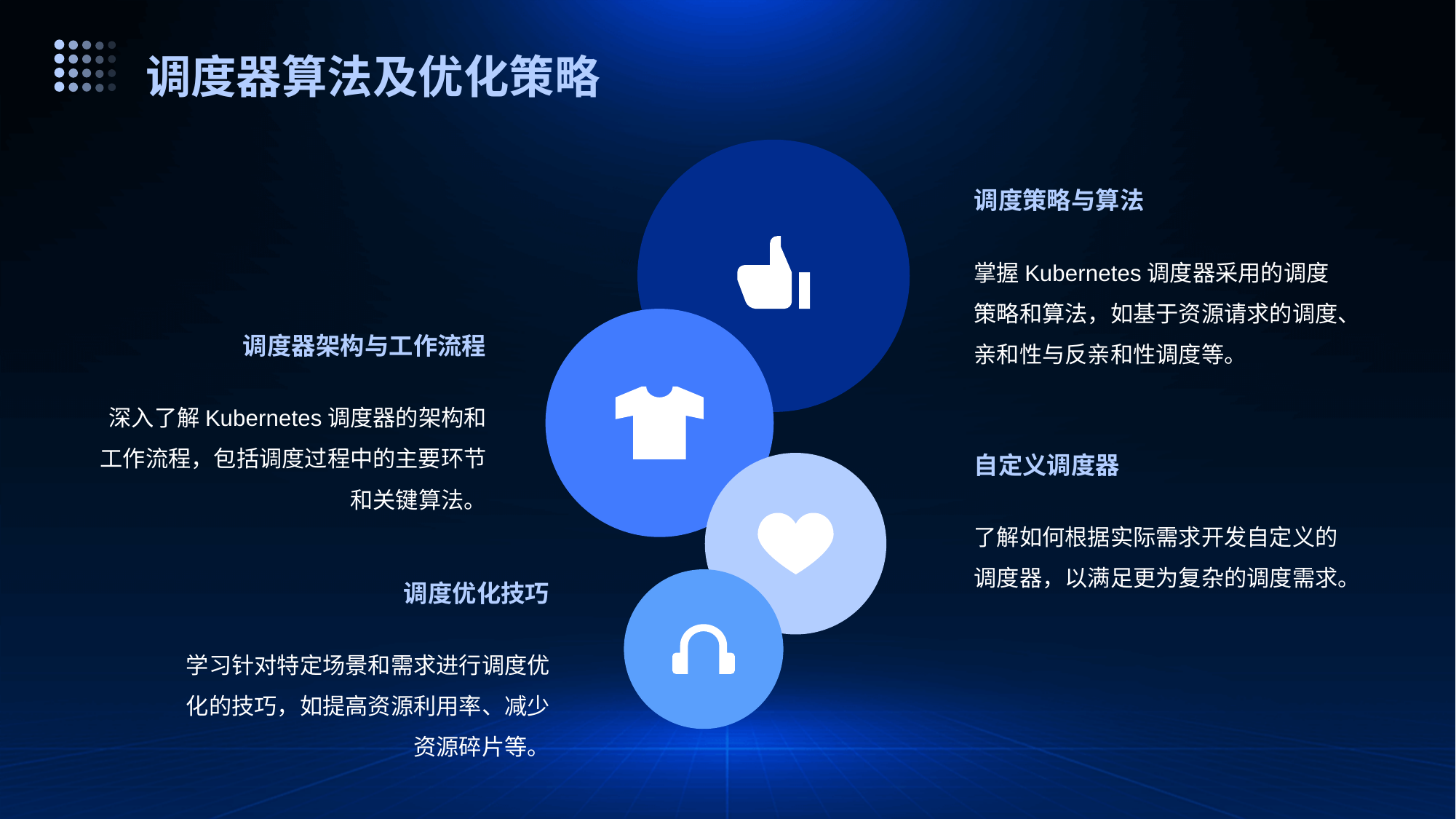

调度器算法及优化策略

调度策略与算法
掌握Kubernetes调度器采用的调度策略和算法，如基于资源请求的调度、亲和性与反亲和性调度等。

调度器架构与工作流程

深入了解Kubernetes调度器的架构和工作流程，包括调度过程中的主要环节和关键算法。

自定义调度器

了解如何根据实际需求开发自定义的调度器，以满足更为复杂的调度需求。

调度优化技巧

学习针对特定场景和需求进行调度优化的技巧，如提高资源利用率、减少资源碎片等。